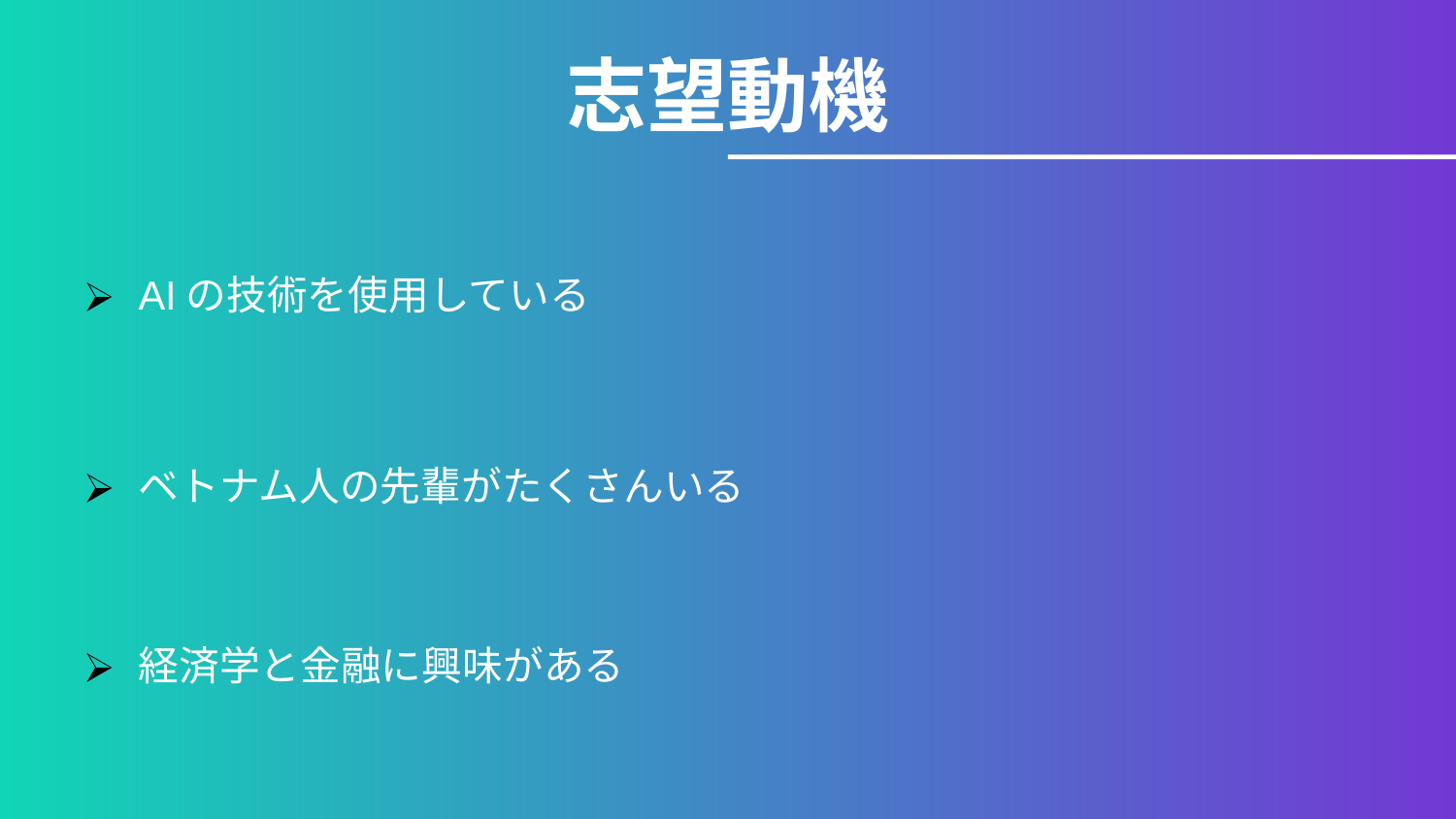

# 志望動機
AIの技術を使用している
ベトナム人の先輩がたくさんいる
経済学と金融に興味がある